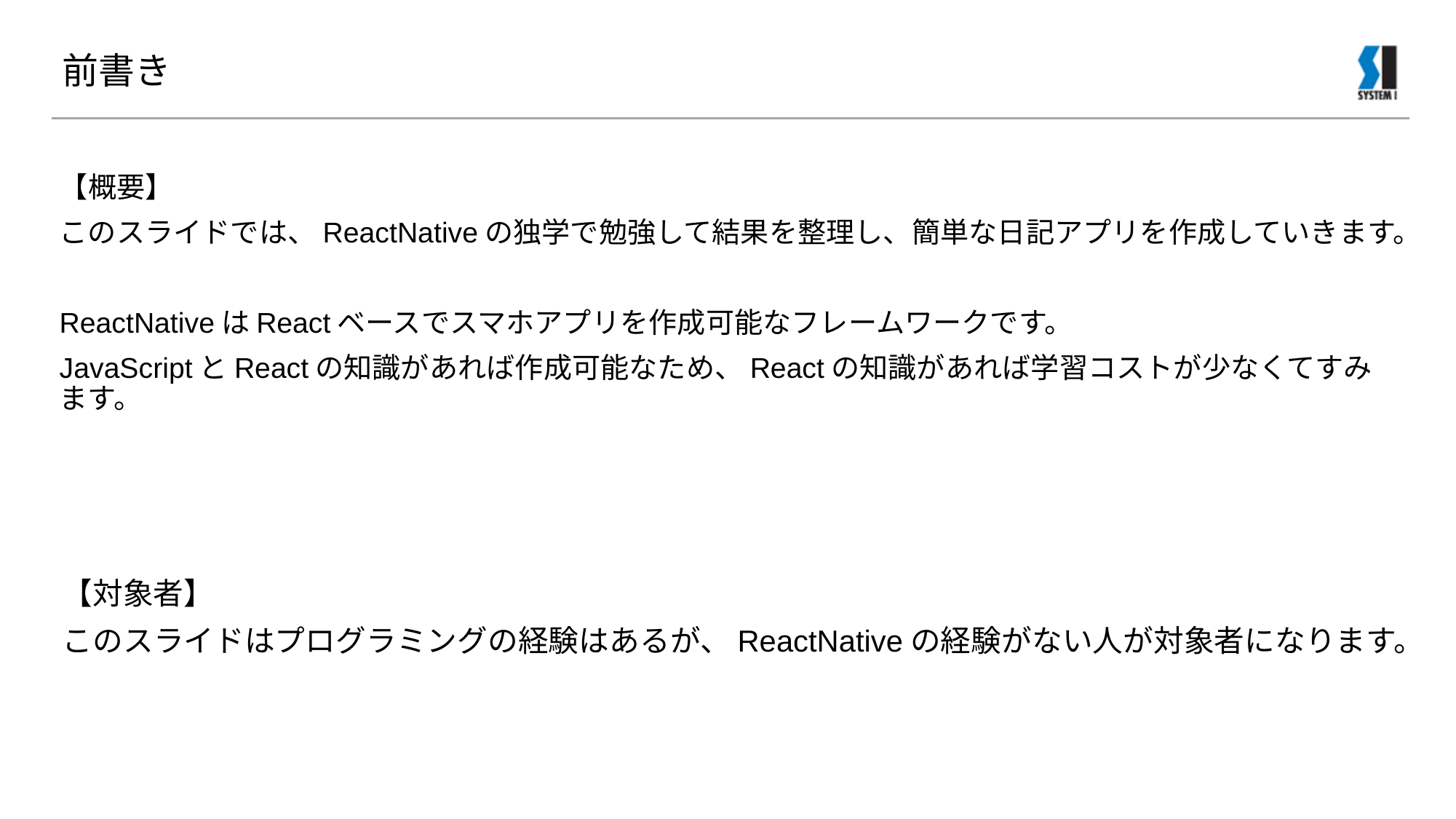

# 前書き
【概要】
このスライドでは、ReactNativeの独学で勉強して結果を整理し、簡単な日記アプリを作成していきます。

ReactNativeはReactベースでスマホアプリを作成可能なフレームワークです。
JavaScriptとReactの知識があれば作成可能なため、Reactの知識があれば学習コストが少なくてすみます。

【対象者】
このスライドはプログラミングの経験はあるが、ReactNativeの経験がない人が対象者になります。